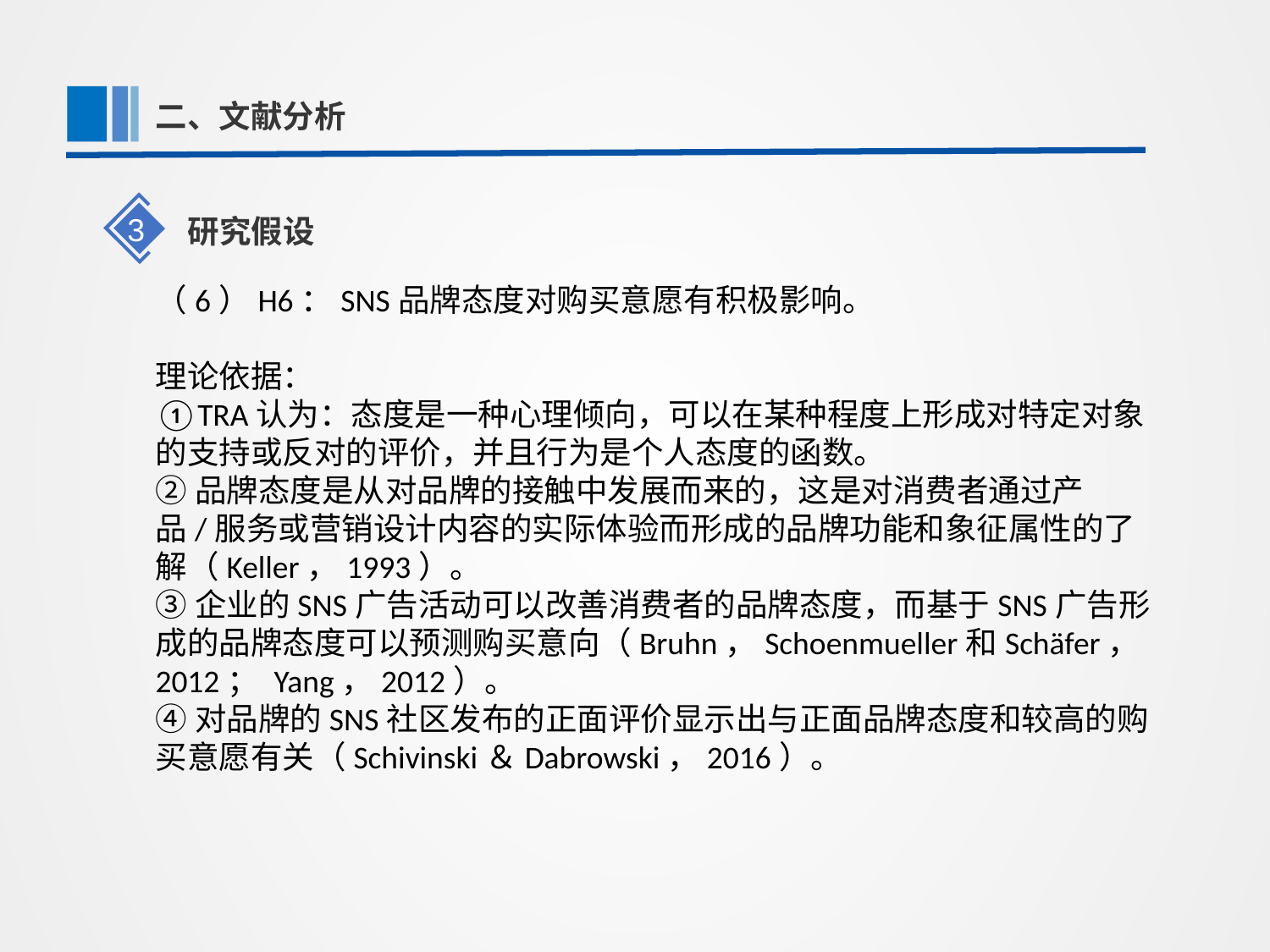

第一部分

二、文献分析

3
研究假设
（6）H6：SNS品牌态度对购买意愿有积极影响。

理论依据：
①TRA认为：态度是一种心理倾向，可以在某种程度上形成对特定对象的支持或反对的评价，并且行为是个人态度的函数。
②品牌态度是从对品牌的接触中发展而来的，这是对消费者通过产品/服务或营销设计内容的实际体验而形成的品牌功能和象征属性的了解（Keller，1993）。
③企业的SNS广告活动可以改善消费者的品牌态度，而基于SNS广告形成的品牌态度可以预测购买意向（Bruhn，Schoenmueller和Schäfer，2012； Yang，2012）。
④对品牌的SNS社区发布的正面评价显示出与正面品牌态度和较高的购买意愿有关（Schivinski＆Dabrowski，2016）。